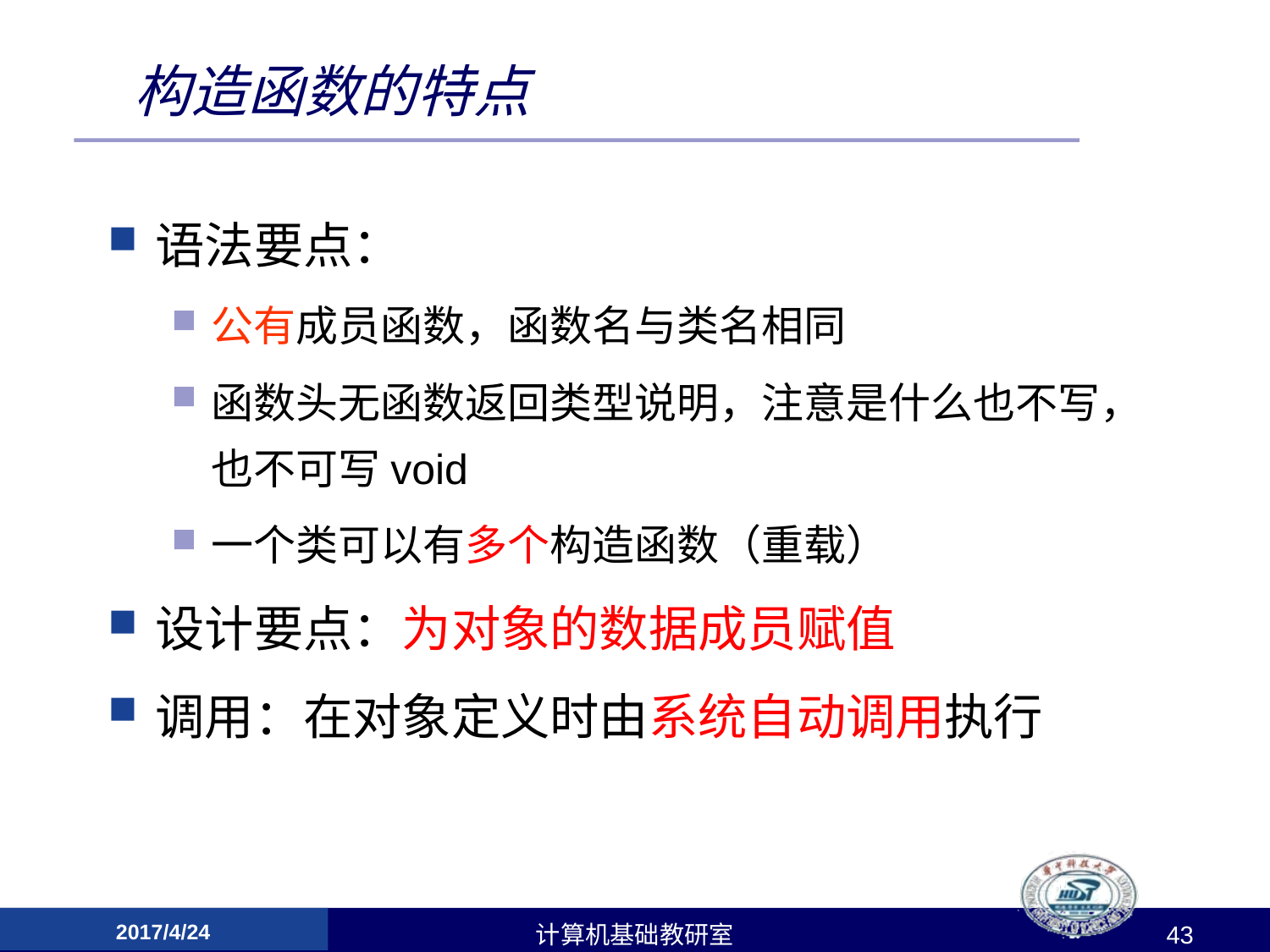

# 构造函数的特点
语法要点：
公有成员函数，函数名与类名相同
函数头无函数返回类型说明，注意是什么也不写，也不可写void
一个类可以有多个构造函数（重载）
设计要点：为对象的数据成员赋值
调用：在对象定义时由系统自动调用执行

2017/4/24
计算机基础教研室
43